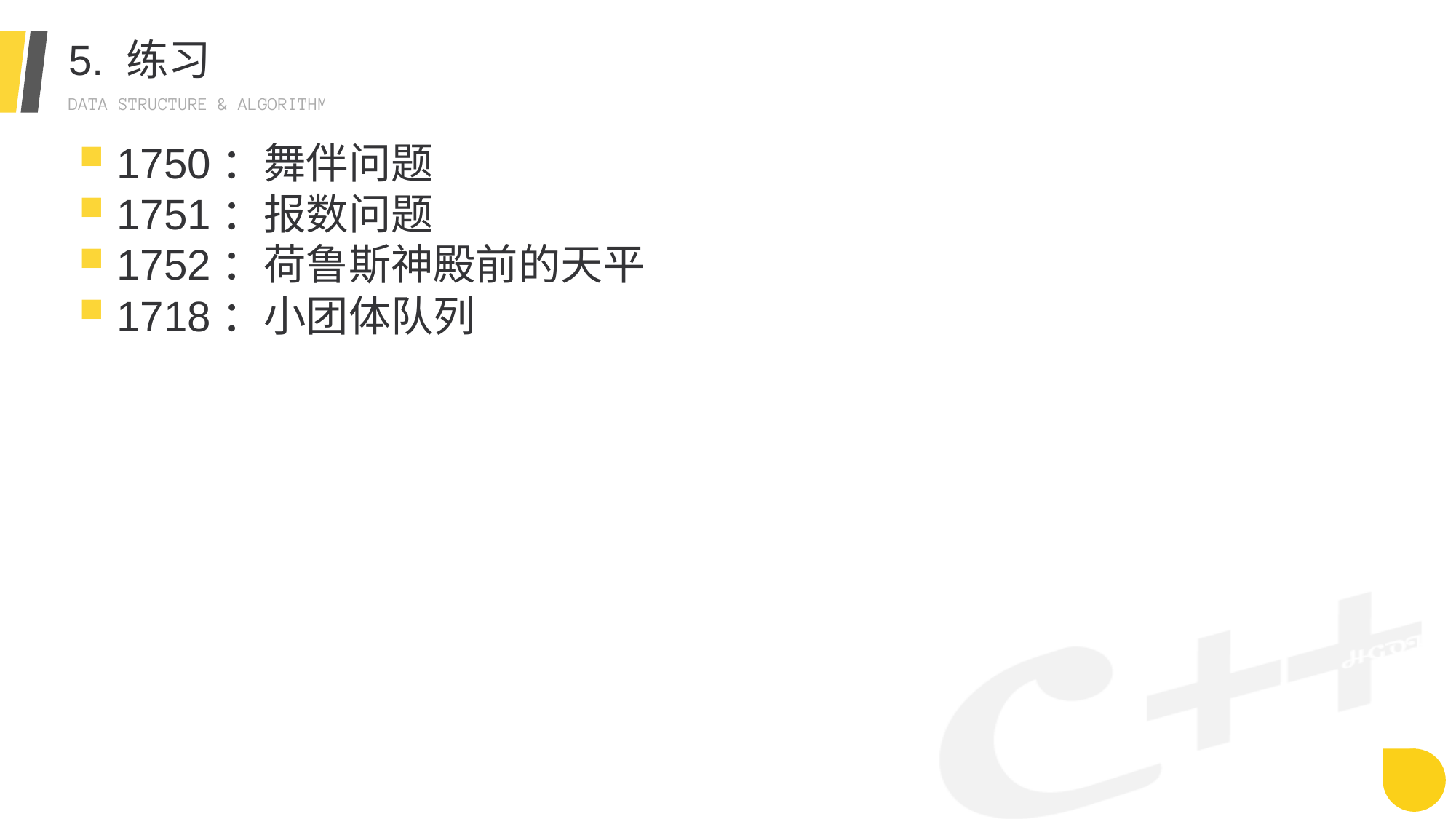

# 5. 练习
1750：舞伴问题
1751：报数问题
1752：荷鲁斯神殿前的天平
1718：小团体队列